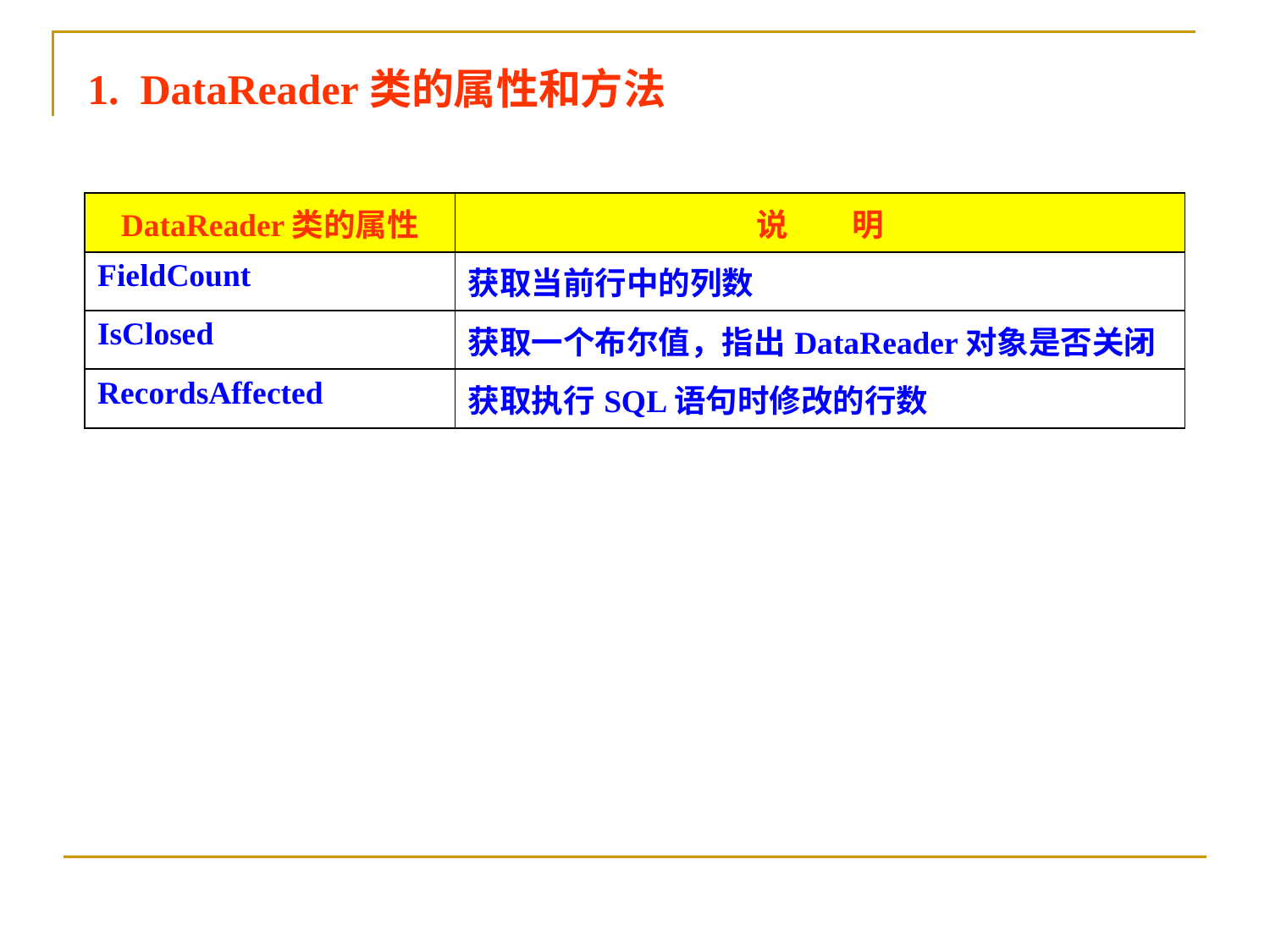

1.  DataReader类的属性和方法
| DataReader类的属性 | 说　　明 |
| --- | --- |
| FieldCount | 获取当前行中的列数 |
| IsClosed | 获取一个布尔值，指出DataReader对象是否关闭 |
| RecordsAffected | 获取执行SQL语句时修改的行数 |